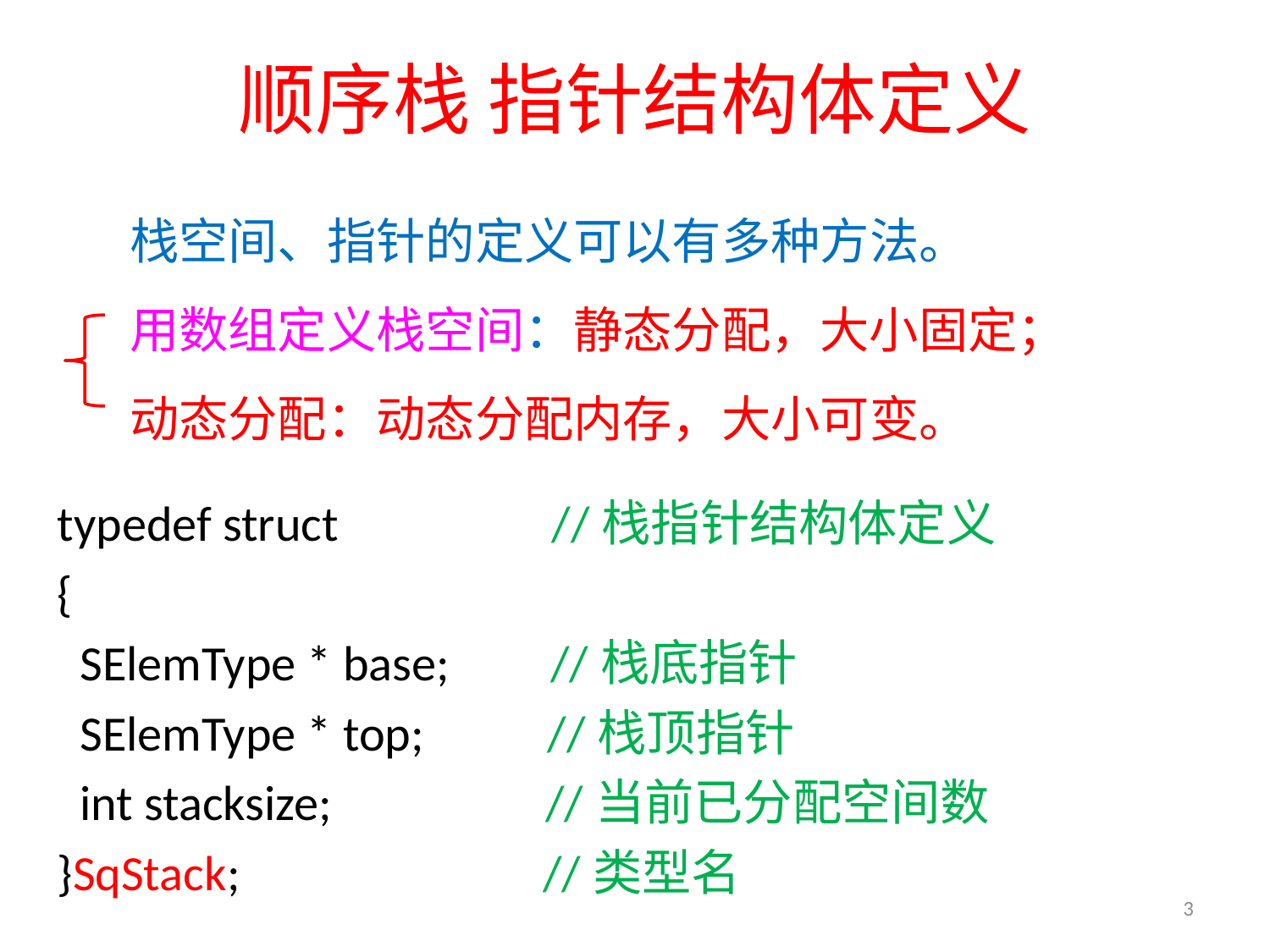

# 顺序栈 指针结构体定义
栈空间、指针的定义可以有多种方法。
用数组定义栈空间：静态分配，大小固定；
动态分配：动态分配内存，大小可变。

typedef struct                   //栈指针结构体定义
{
  SElemType * base;         //栈底指针
  SElemType * top;           //栈顶指针
  int stacksize;                   //当前已分配空间数
}SqStack;                           //类型名
3